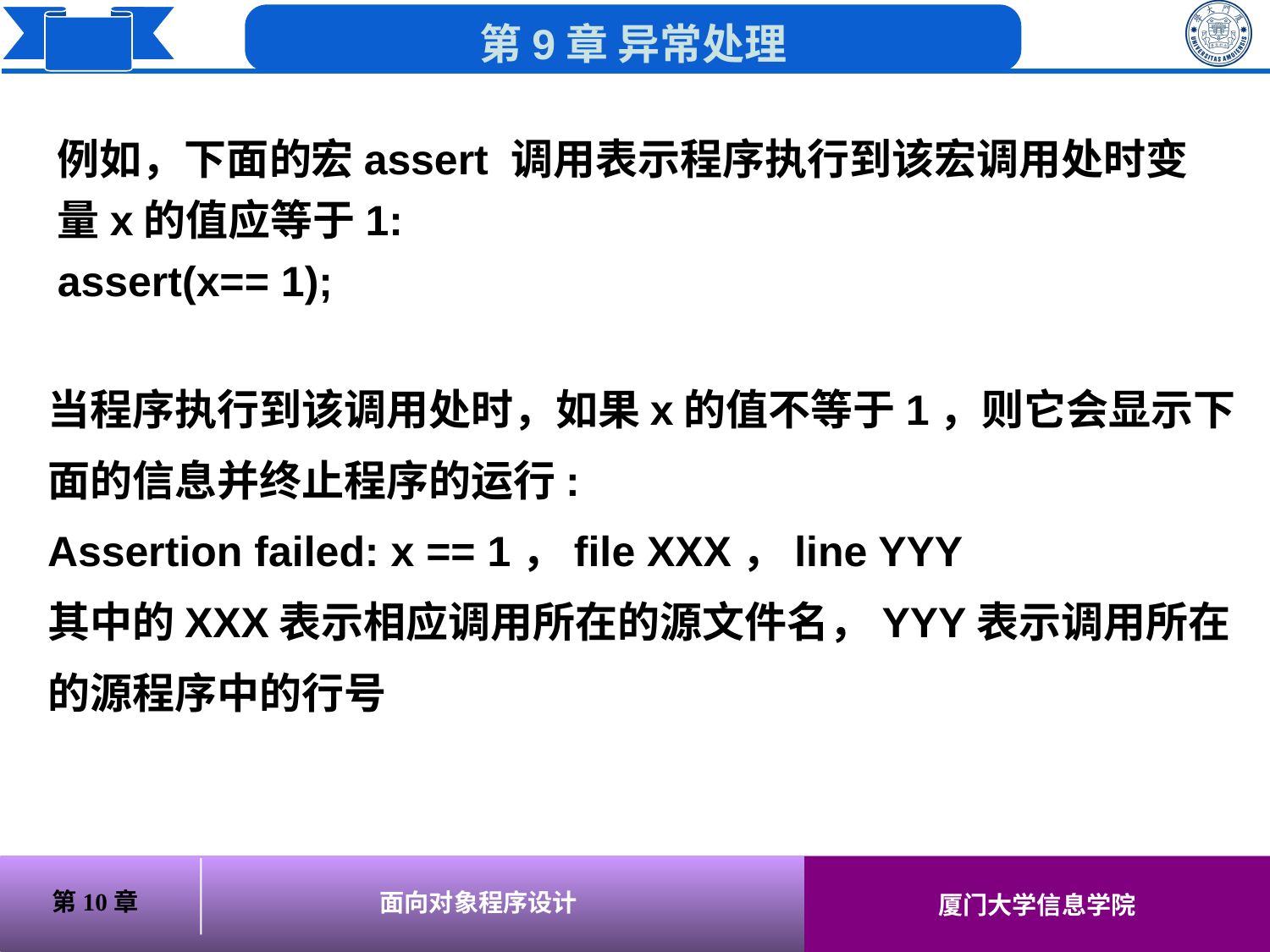

例如，下面的宏assert 调用表示程序执行到该宏调用处时变量x的值应等于1:
assert(x== 1);
当程序执行到该调用处时，如果x的值不等于1，则它会显示下面的信息并终止程序的运行:
Assertion failed: x == 1，file XXX，line YYY
其中的XXX表示相应调用所在的源文件名，YYY表示调用所在的源程序中的行号
19